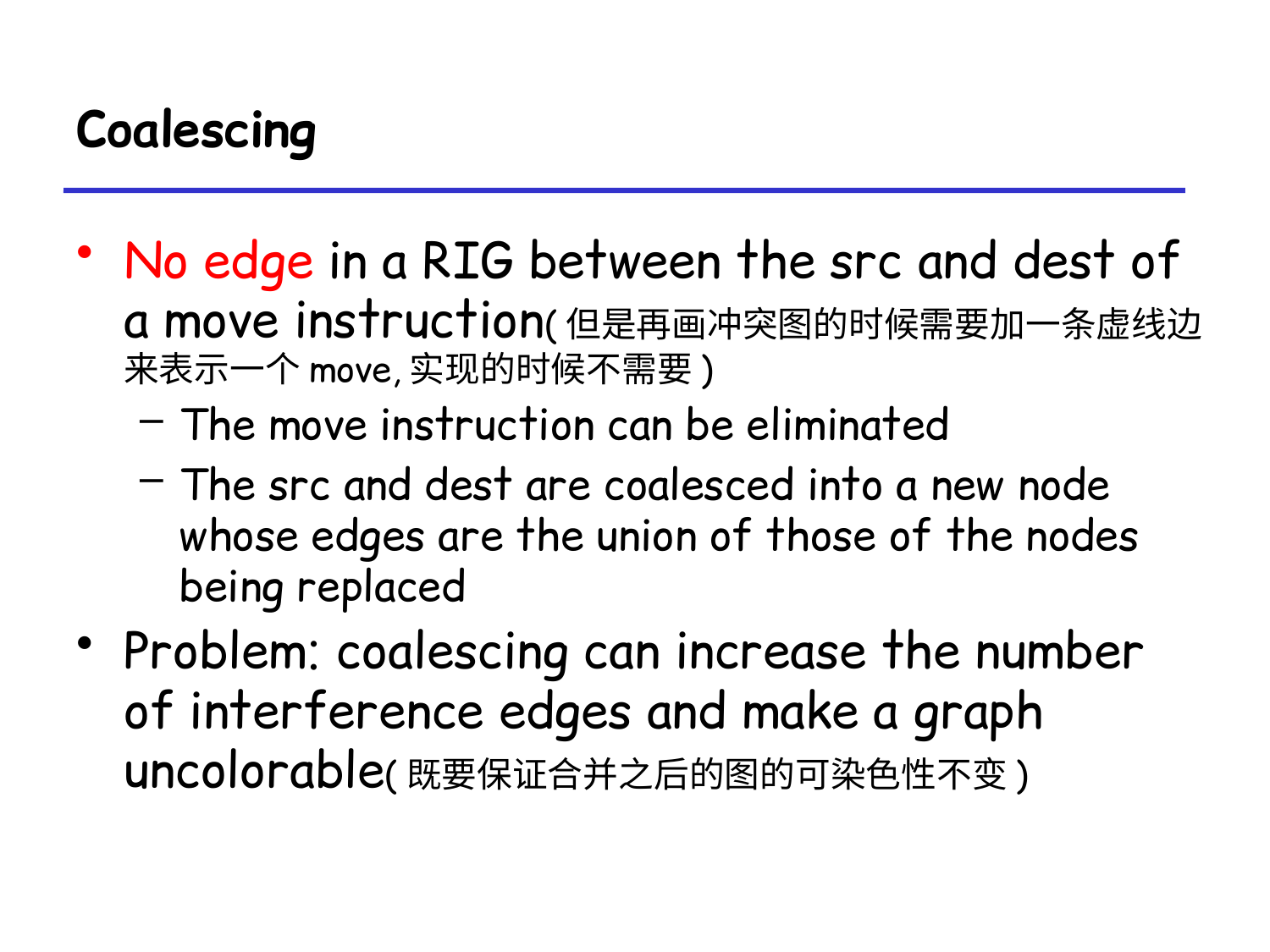

# Coalescing
No edge in a RIG between the src and dest of a move instruction(但是再画冲突图的时候需要加一条虚线边来表示一个move,实现的时候不需要)
The move instruction can be eliminated
The src and dest are coalesced into a new node whose edges are the union of those of the nodes being replaced
Problem: coalescing can increase the number of interference edges and make a graph uncolorable(既要保证合并之后的图的可染色性不变)

66